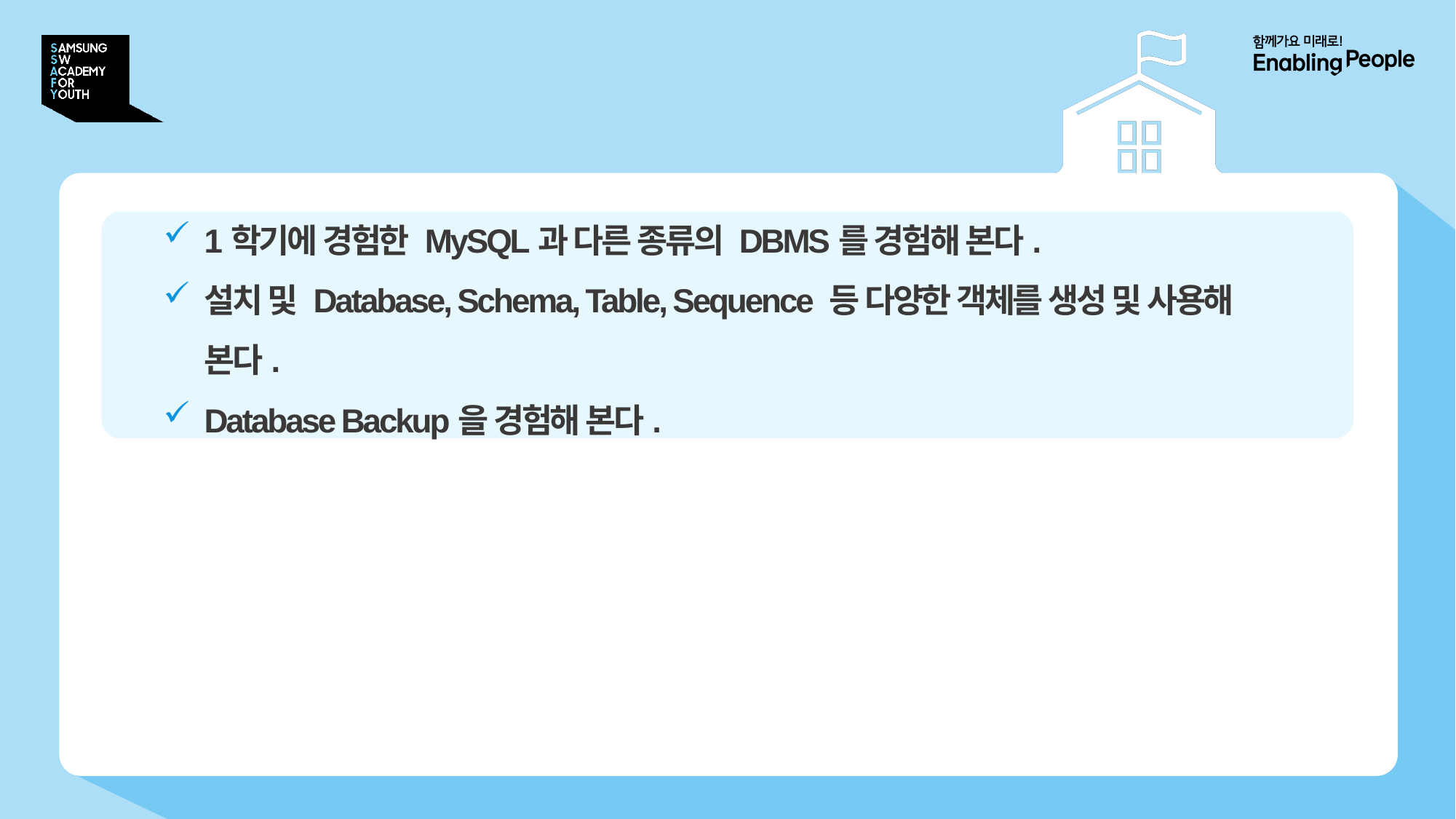

# 과제 개요

1학기에 경험한 MySQL과 다른 종류의 DBMS를 경험해 본다.
설치 및 Database, Schema, Table, Sequence 등 다양한 객체를 생성 및 사용해 본다.
Database Backup을 경험해 본다.